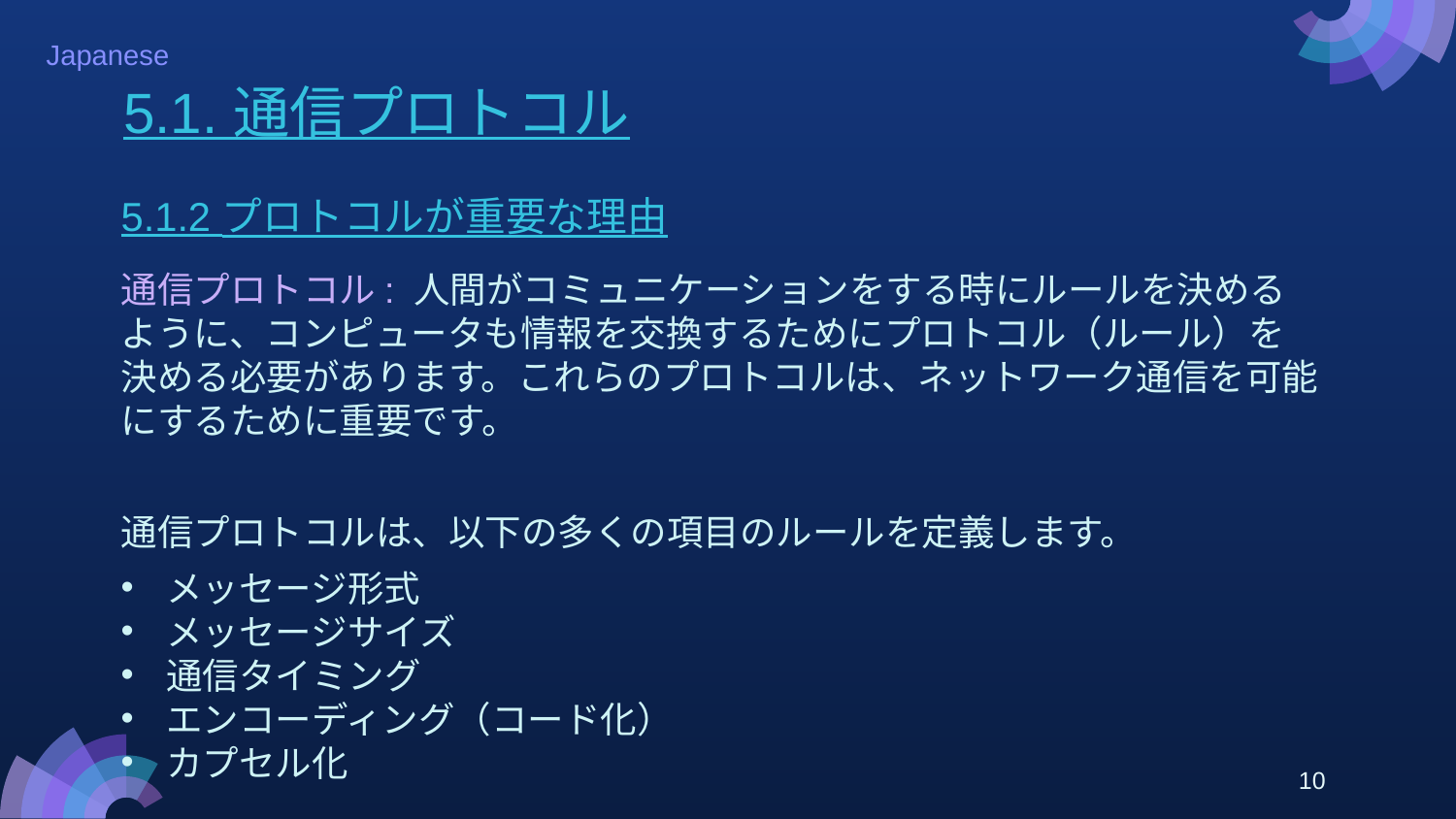

# 5.1. 通信プロトコル
5.1.2 プロトコルが重要な理由
通信プロトコル: 人間がコミュニケーションをする時にルールを決めるように、コンピュータも情報を交換するためにプロトコル（ルール）を決める必要があります。これらのプロトコルは、ネットワーク通信を可能にするために重要です。

通信プロトコルは、以下の多くの項目のルールを定義します。
メッセージ形式
メッセージサイズ
通信タイミング
エンコーディング（コード化）
カプセル化
10